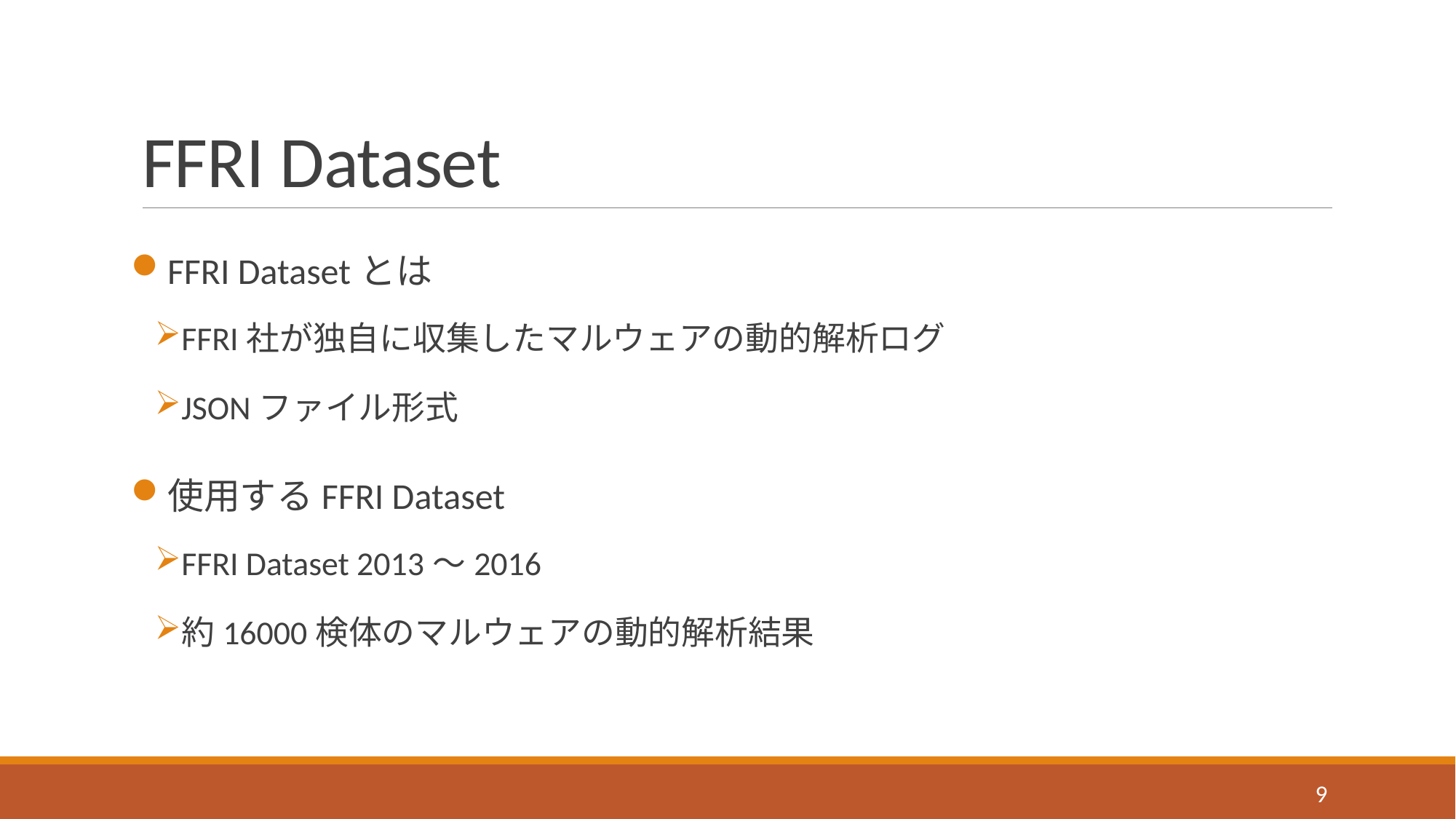

# FFRI Dataset
FFRI Datasetとは
FFRI社が独自に収集したマルウェアの動的解析ログ
JSONファイル形式
使用するFFRI Dataset
FFRI Dataset 2013～2016
約16000検体のマルウェアの動的解析結果

9